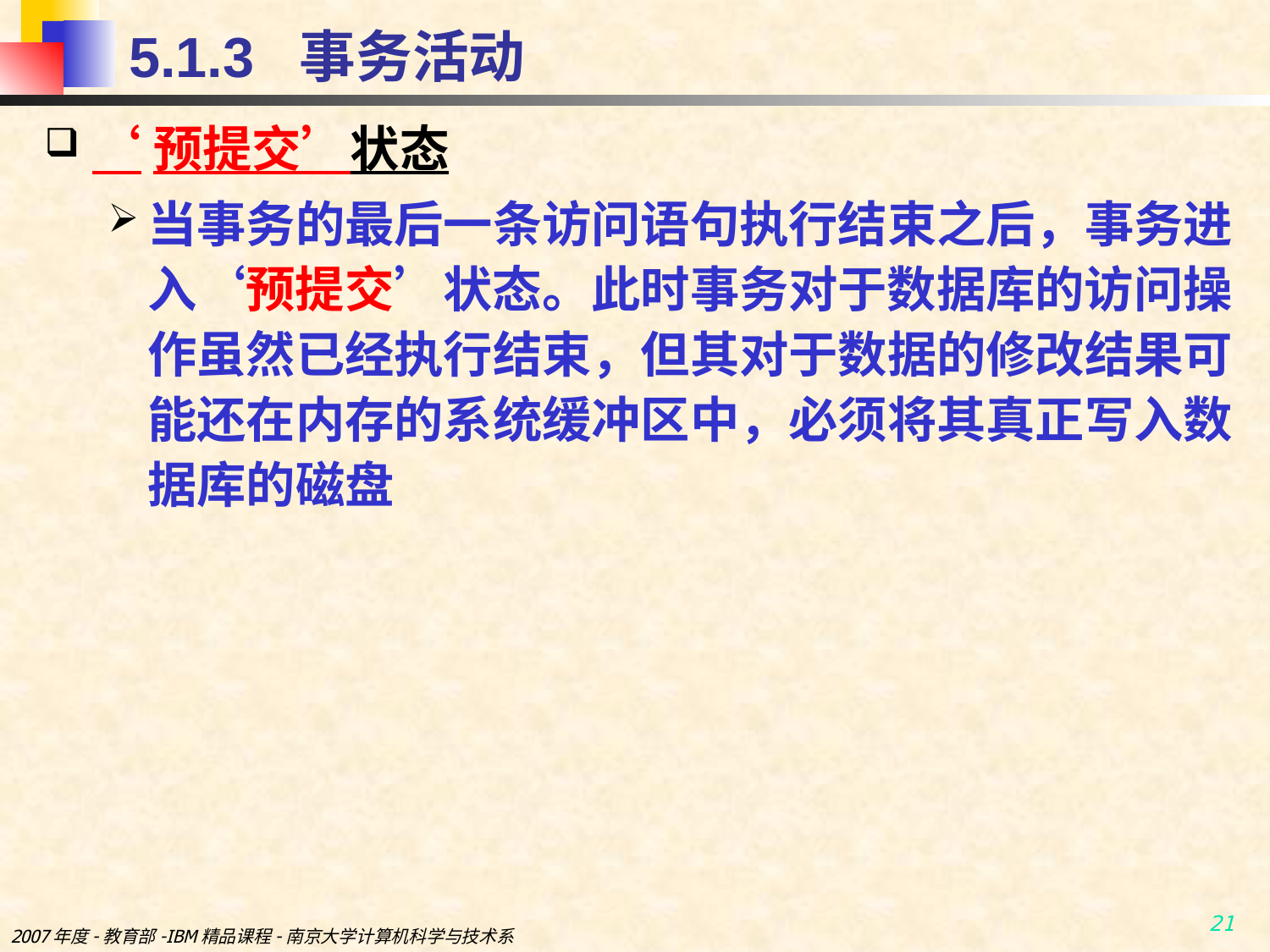

# 5.1.3  事务活动
‘预提交’状态
当事务的最后一条访问语句执行结束之后，事务进入‘预提交’状态。此时事务对于数据库的访问操作虽然已经执行结束，但其对于数据的修改结果可能还在内存的系统缓冲区中，必须将其真正写入数据库的磁盘
21